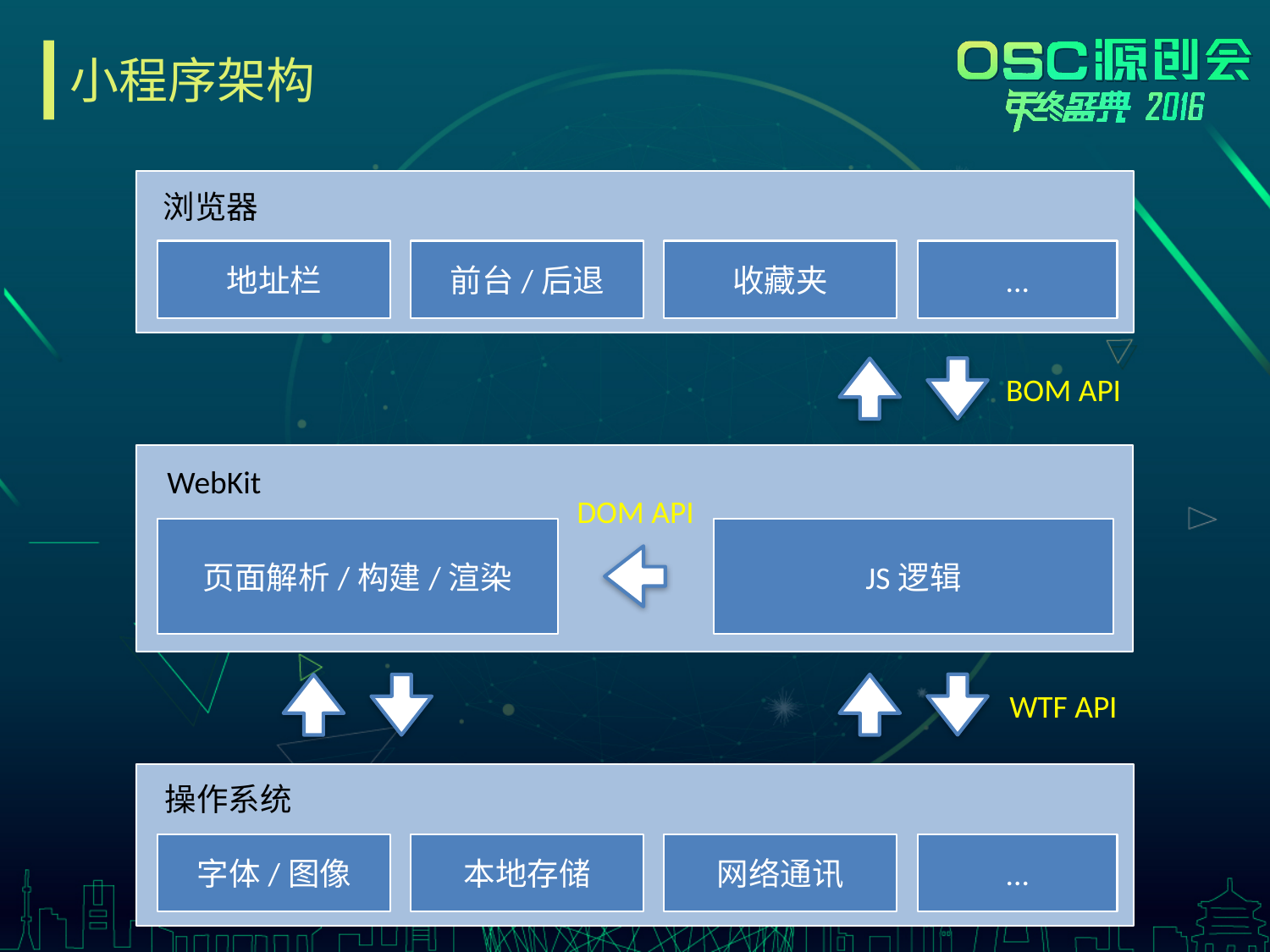

# 小程序架构

浏览器
地址栏
前台/后退
收藏夹
...

BOM API

WebKit
DOM API
页面解析/构建/渲染
JS逻辑

WTF API

操作系统
字体/图像
本地存储
网络通讯
...